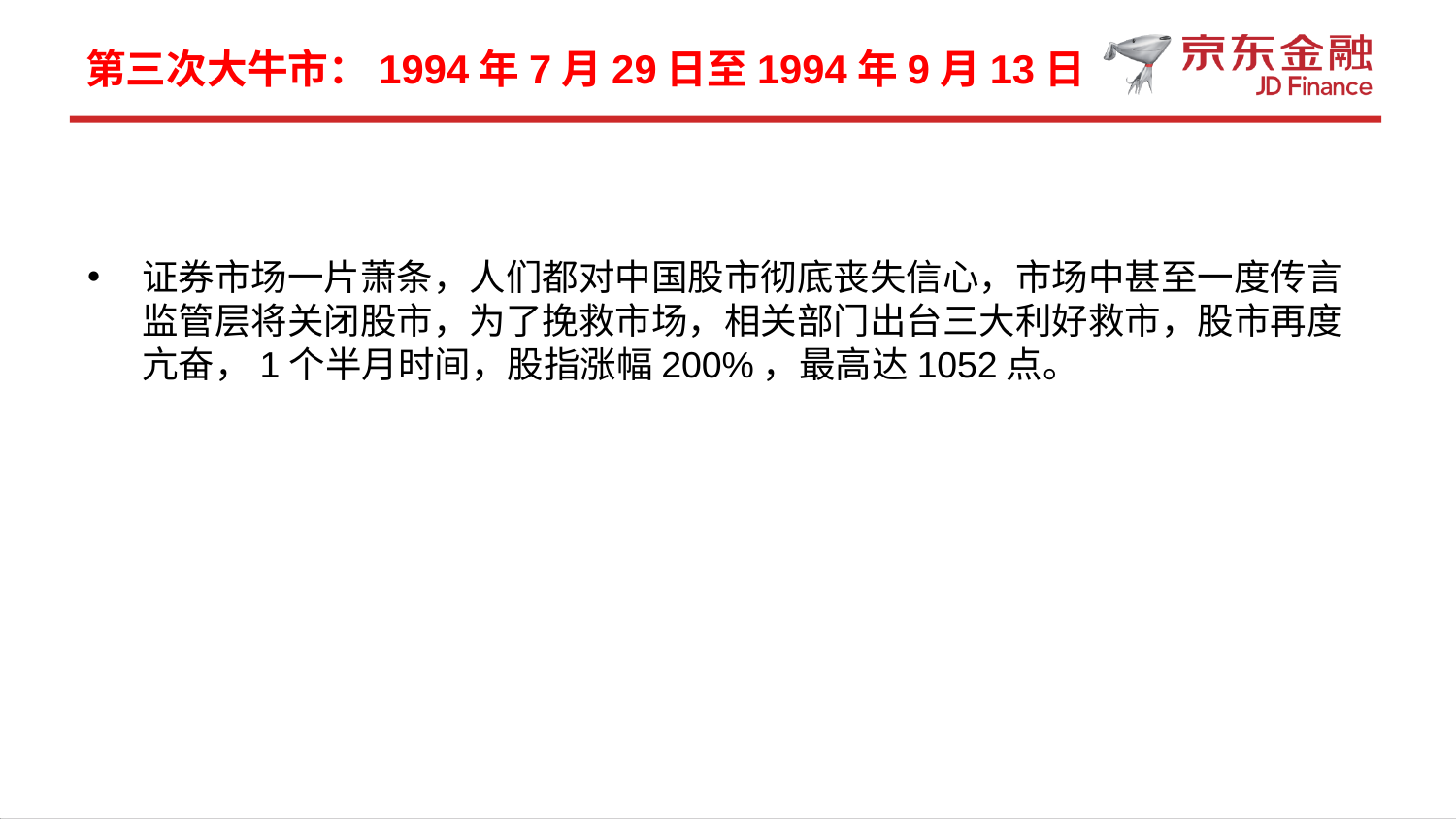

# 第三次大牛市：1994年7月29日至1994年9月13日
证券市场一片萧条，人们都对中国股市彻底丧失信心，市场中甚至一度传言监管层将关闭股市，为了挽救市场，相关部门出台三大利好救市，股市再度亢奋，1个半月时间，股指涨幅200%，最高达1052点。